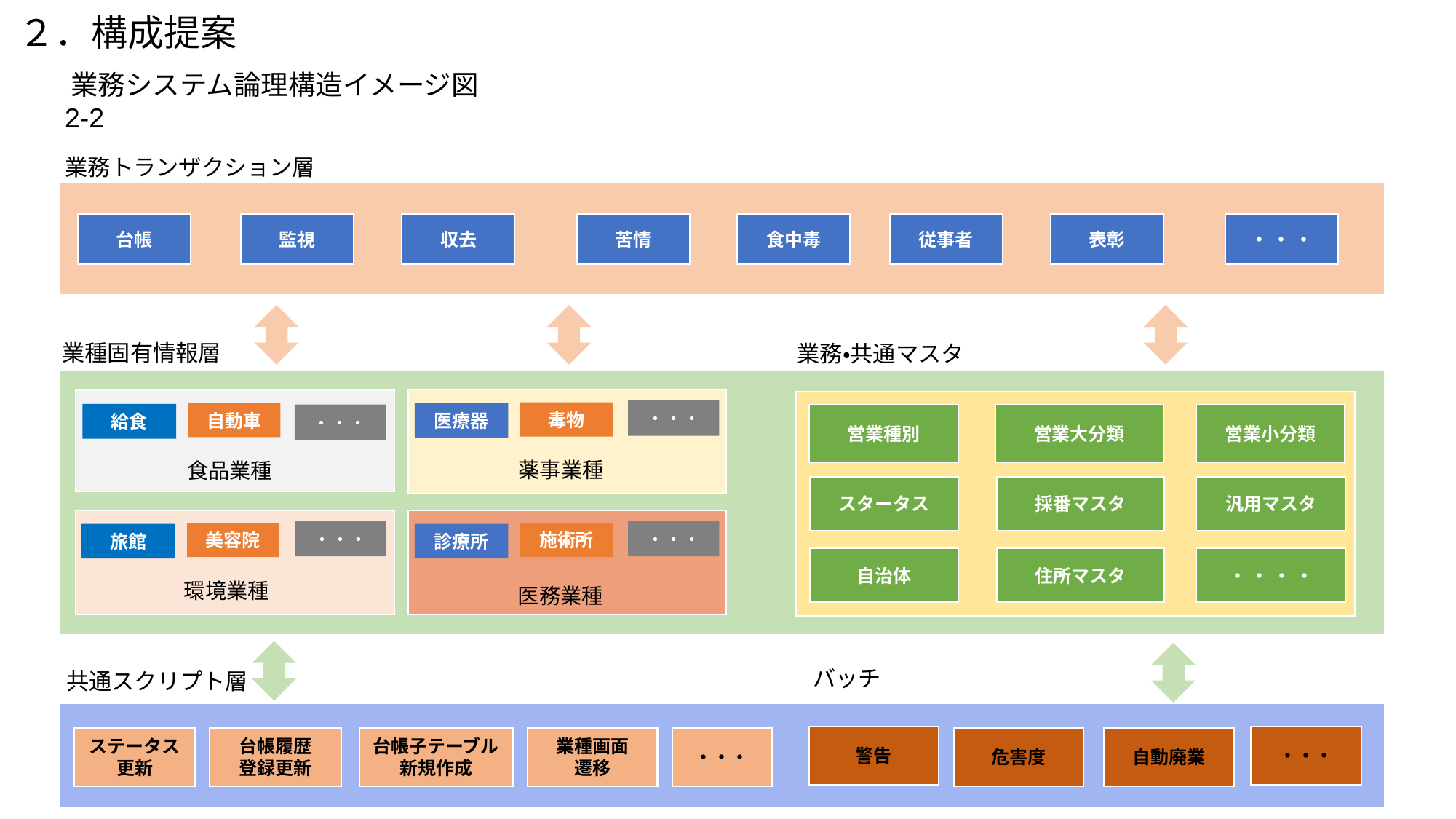

２．構成提案
　業務システム論理構造イメージ図
  2-2

業務トランザクション層
台帳
監視
収去
苦情
食中毒
従事者
表彰
・ ・ ・

業種固有情報層
業務・共通マスタ

・・・
毒物
医療器
薬事業種

自動車
給食
・・・
食品業種

・・・
美容院
旅館
環境業種

・・・
施術所
診療所
医務業種

営業大分類
営業小分類
営業種別
採番マスタ
汎用マスタ
スタータス
住所マスタ
・ ・ ・ ・
自治体

バッチ
共通スクリプト層
警告
・・・
ステータス
更新
台帳履歴
登録更新
台帳子テーブル
新規作成
業種画面
遷移
・・・
危害度
自動廃業